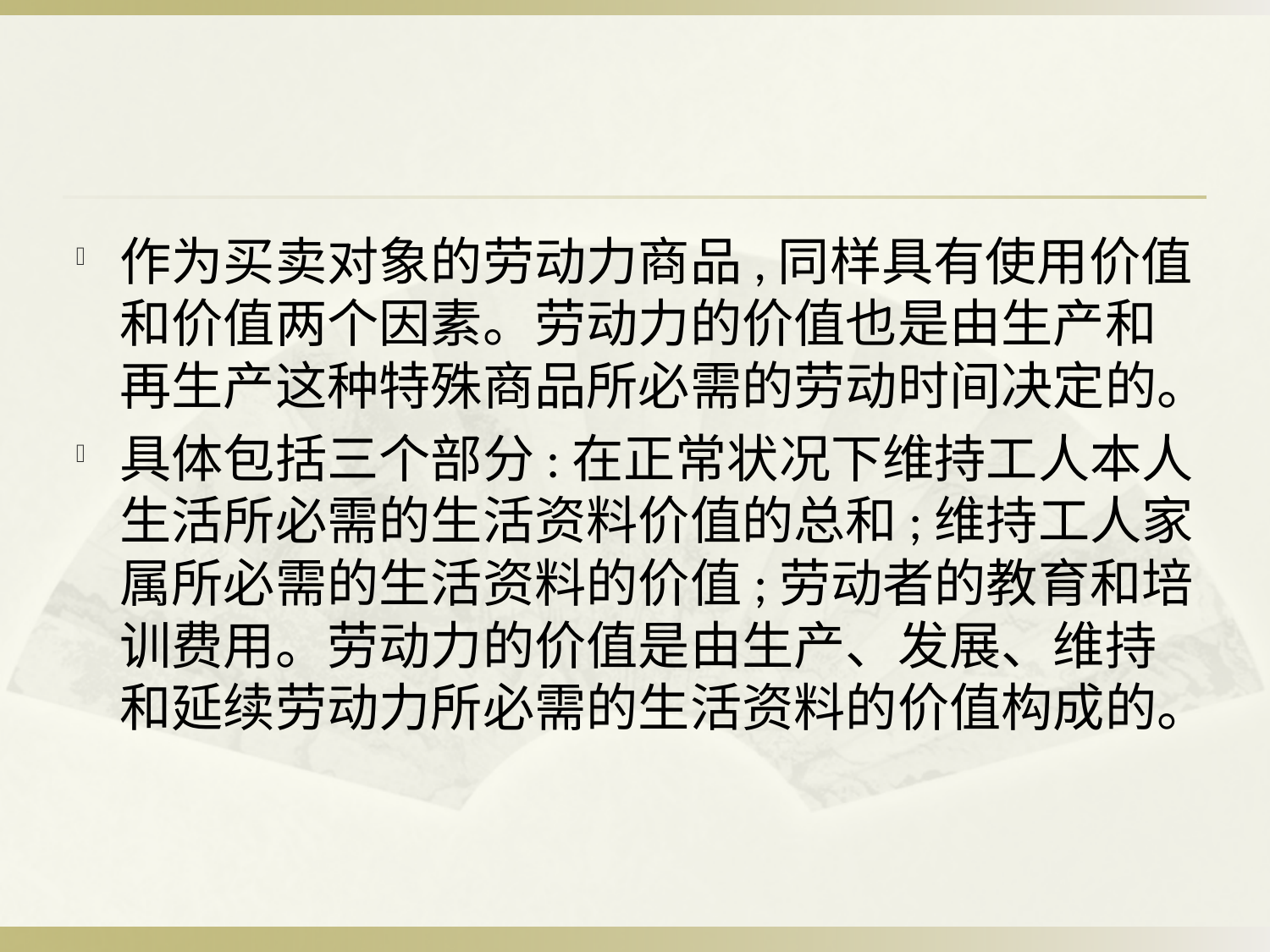

#
作为买卖对象的劳动力商品,同样具有使用价值和价值两个因素。劳动力的价值也是由生产和再生产这种特殊商品所必需的劳动时间决定的。
具体包括三个部分:在正常状况下维持工人本人生活所必需的生活资料价值的总和;维持工人家属所必需的生活资料的价值;劳动者的教育和培训费用。劳动力的价值是由生产、发展、维持和延续劳动力所必需的生活资料的价值构成的。